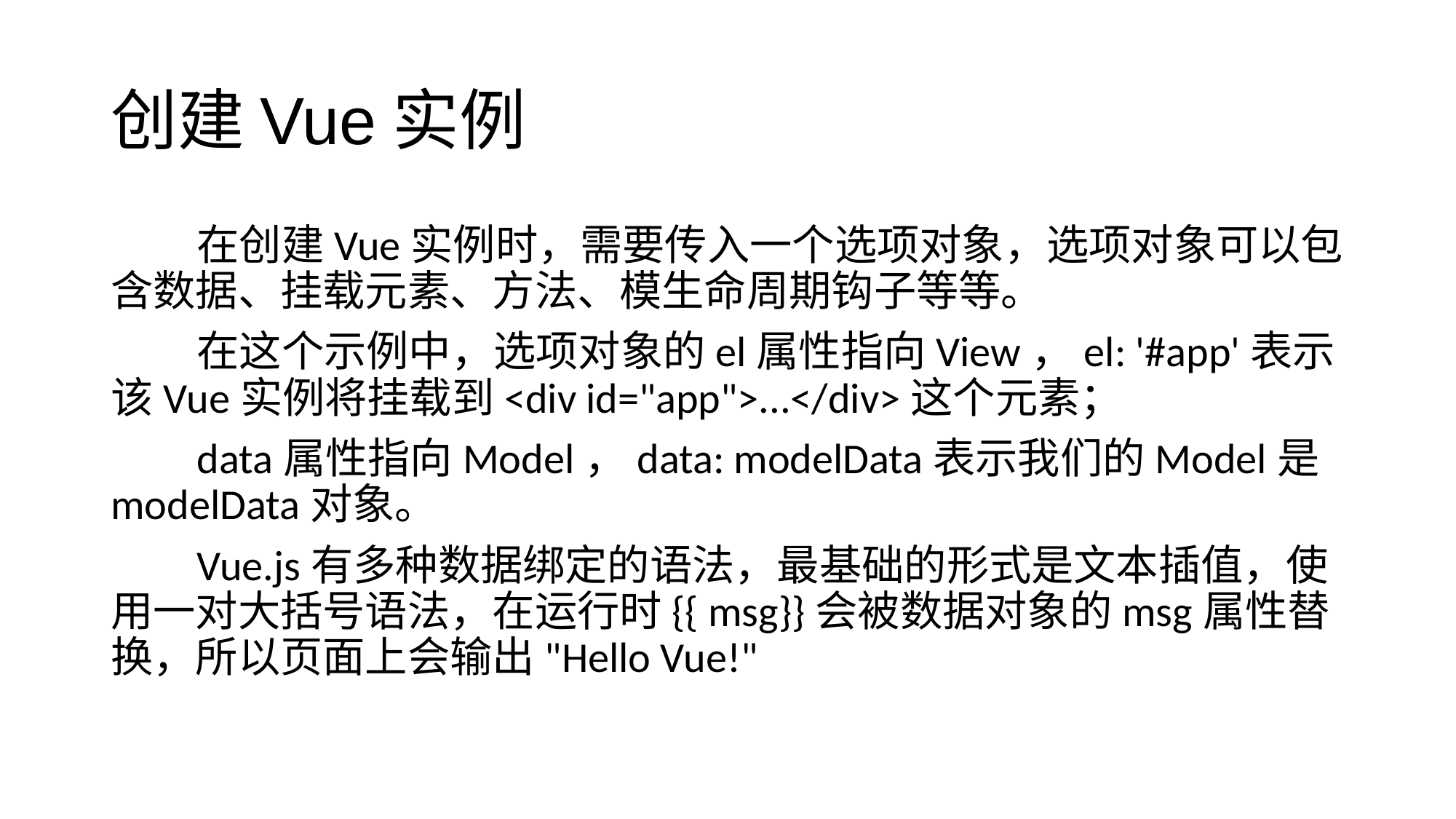

# 创建Vue实例
在创建Vue实例时，需要传入一个选项对象，选项对象可以包含数据、挂载元素、方法、模生命周期钩子等等。
在这个示例中，选项对象的el属性指向View，el: '#app'表示该Vue实例将挂载到<div id="app">...</div>这个元素；
data属性指向Model，data: modelData表示我们的Model是modelData对象。
Vue.js有多种数据绑定的语法，最基础的形式是文本插值，使用一对大括号语法，在运行时{{ msg}}会被数据对象的msg属性替换，所以页面上会输出"Hello Vue!"